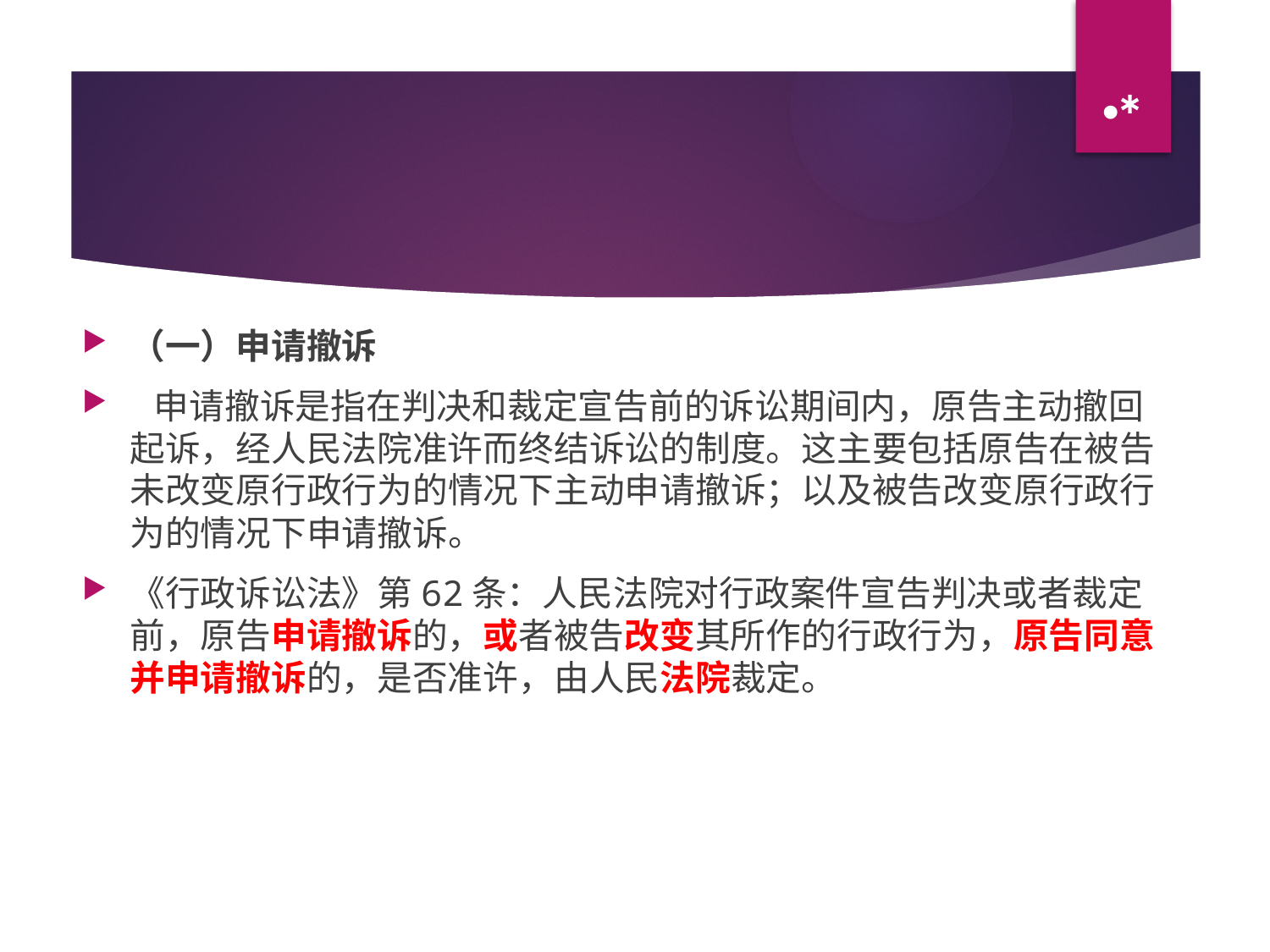

*
#
（一）申请撤诉
  申请撤诉是指在判决和裁定宣告前的诉讼期间内，原告主动撤回起诉，经人民法院准许而终结诉讼的制度。这主要包括原告在被告未改变原行政行为的情况下主动申请撤诉；以及被告改变原行政行为的情况下申请撤诉。
《行政诉讼法》第62条：人民法院对行政案件宣告判决或者裁定前，原告申请撤诉的，或者被告改变其所作的行政行为，原告同意并申请撤诉的，是否准许，由人民法院裁定。